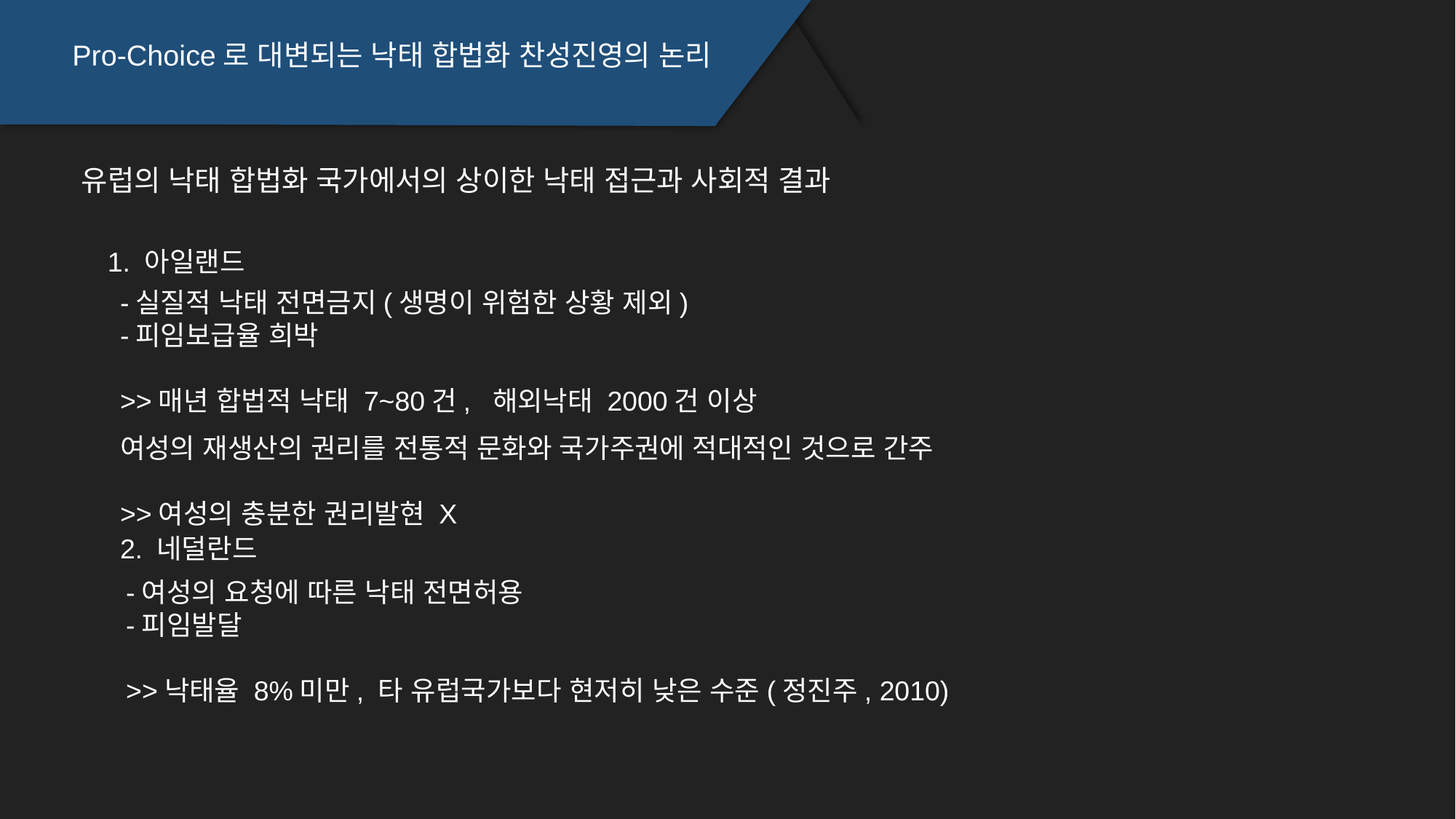

Pro-Choice로 대변되는 낙태 합법화 찬성진영의 논리
유럽의 낙태 합법화 국가에서의 상이한 낙태 접근과 사회적 결과
1. 아일랜드
-실질적 낙태 전면금지(생명이 위험한 상황 제외)
-피임보급율 희박

>>매년 합법적 낙태 7~80건,  해외낙태 2000건 이상
여성의 재생산의 권리를 전통적 문화와 국가주권에 적대적인 것으로 간주

>>여성의 충분한 권리발현 X
2. 네덜란드
-여성의 요청에 따른 낙태 전면허용
-피임발달

>>낙태율 8%미만, 타 유럽국가보다 현저히 낮은 수준(정진주, 2010)